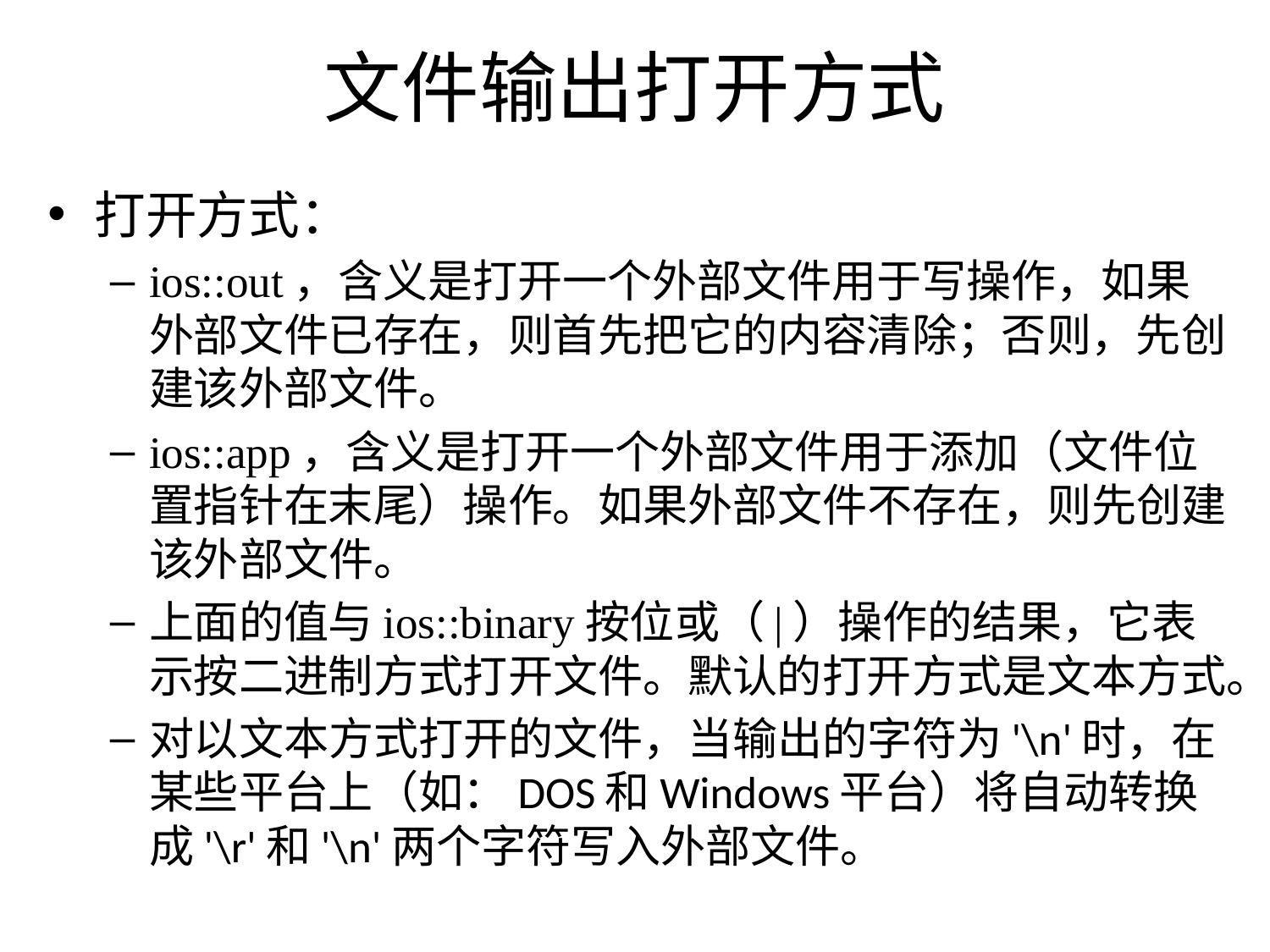

# 文件输出打开方式
打开方式：
ios::out，含义是打开一个外部文件用于写操作，如果外部文件已存在，则首先把它的内容清除；否则，先创建该外部文件。
ios::app，含义是打开一个外部文件用于添加（文件位置指针在末尾）操作。如果外部文件不存在，则先创建该外部文件。
上面的值与ios::binary按位或（|）操作的结果，它表示按二进制方式打开文件。默认的打开方式是文本方式。
对以文本方式打开的文件，当输出的字符为'\n'时，在某些平台上（如：DOS和Windows平台）将自动转换成'\r'和'\n'两个字符写入外部文件。